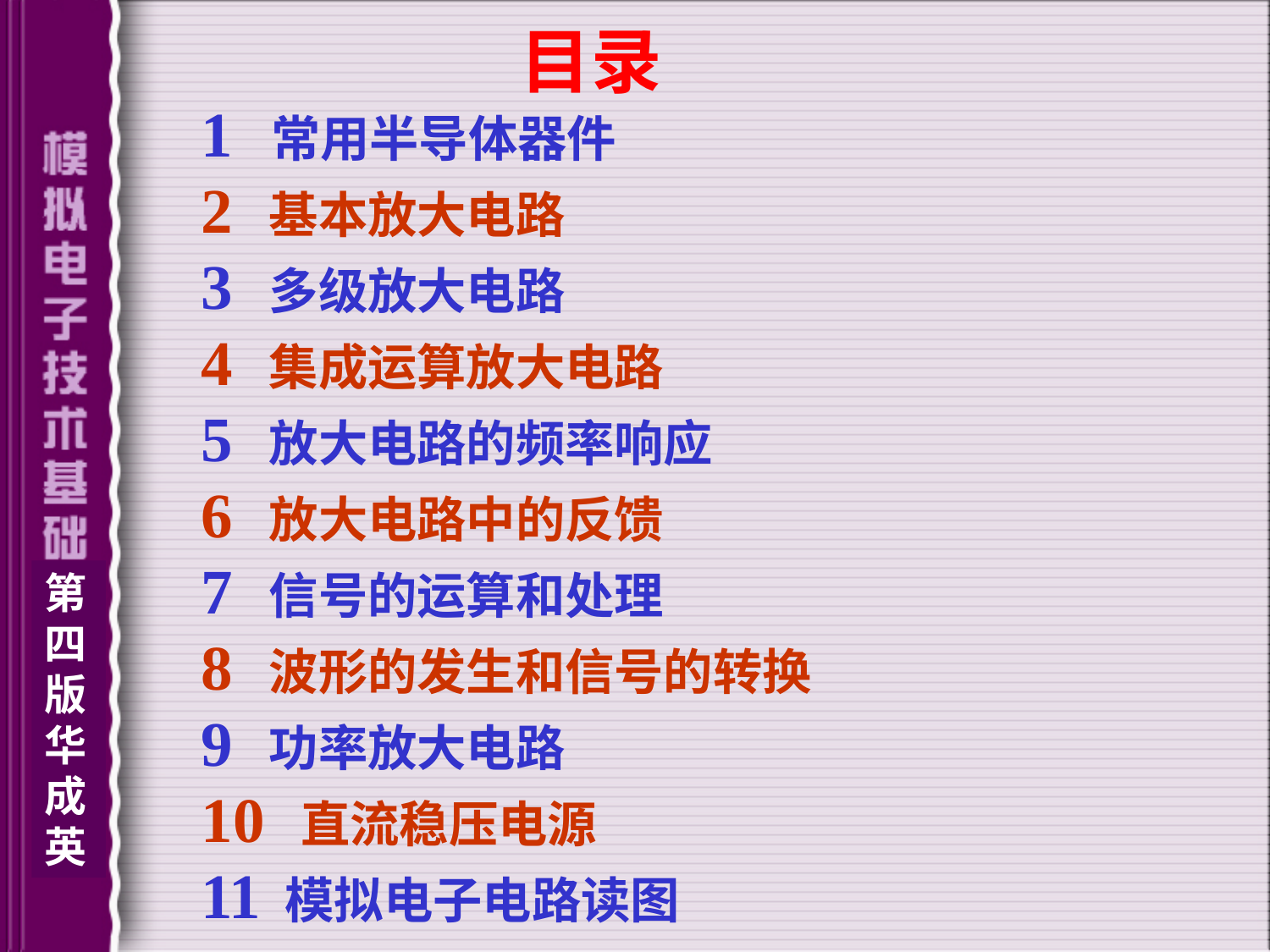

目录
1  常用半导体器件
2  基本放大电路
3  多级放大电路
4  集成运算放大电路
5  放大电路的频率响应
6  放大电路中的反馈
第四版华成英
7  信号的运算和处理
8  波形的发生和信号的转换
9  功率放大电路
10  直流稳压电源
11 模拟电子电路读图